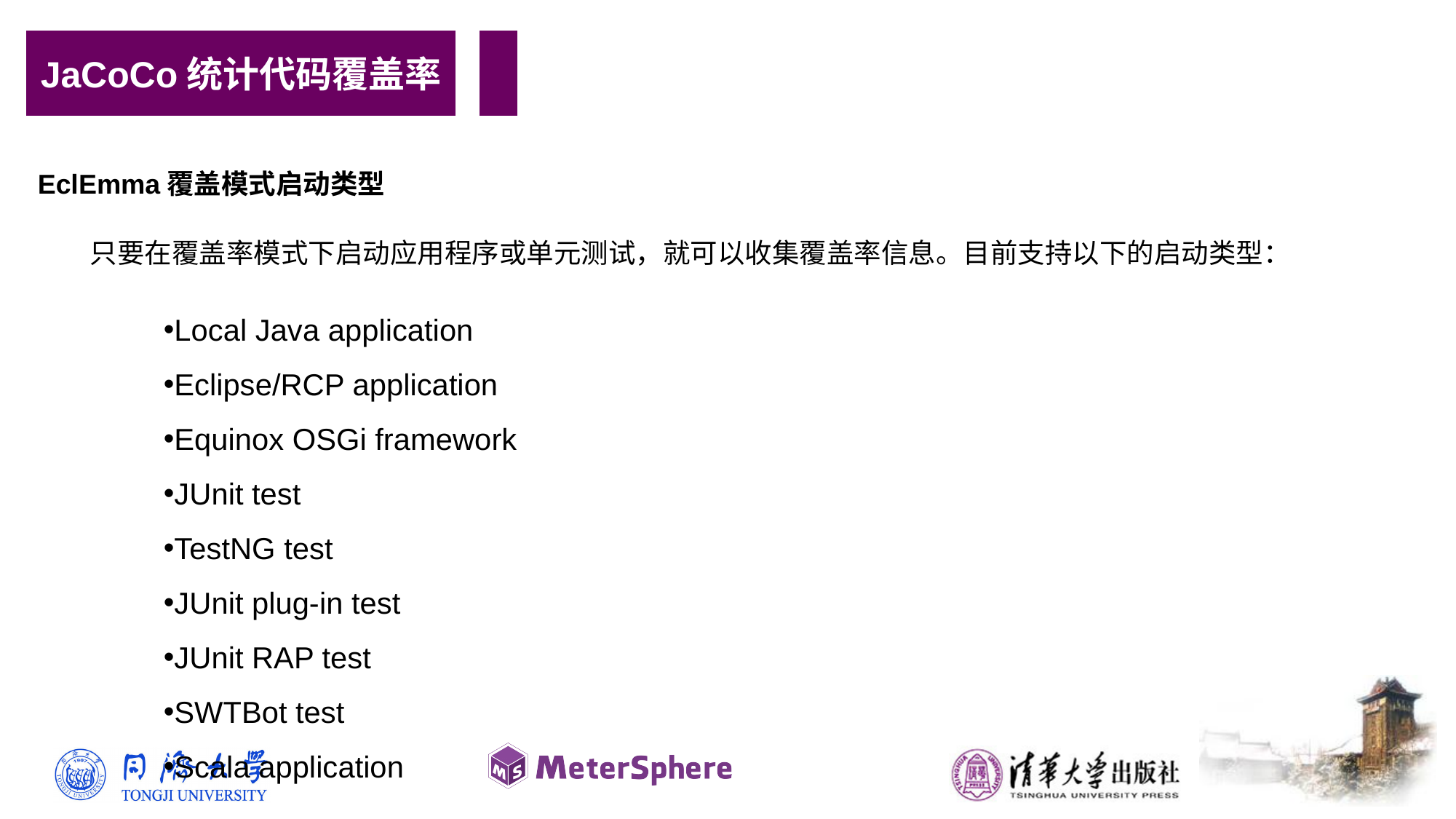

JaCoCo统计代码覆盖率
EclEmma覆盖模式启动类型
只要在覆盖率模式下启动应用程序或单元测试，就可以收集覆盖率信息。目前支持以下的启动类型：
Local Java application
Eclipse/RCP application
Equinox OSGi framework
JUnit test
TestNG test
JUnit plug-in test
JUnit RAP test
SWTBot test
Scala application